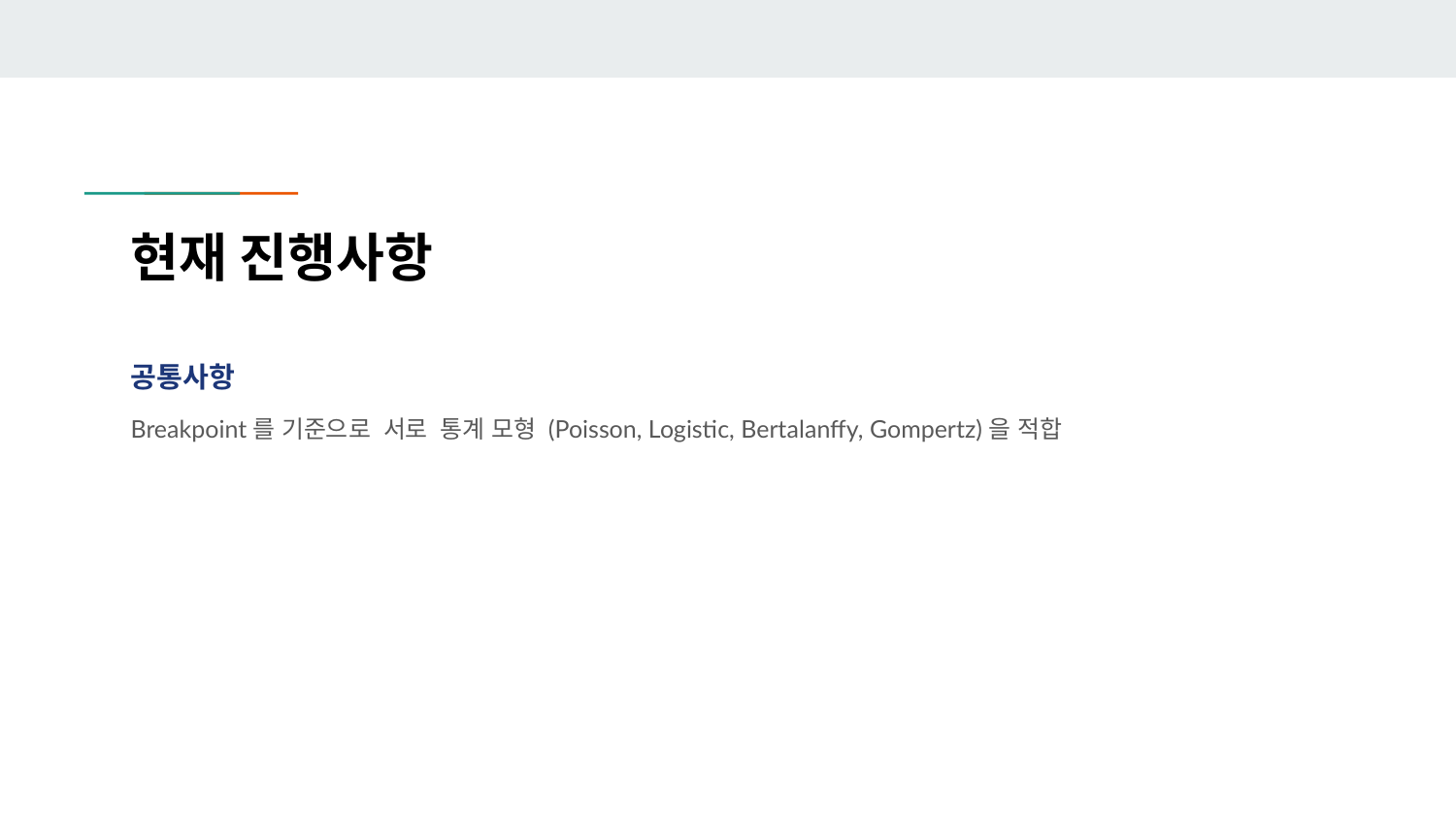

# 현재 진행사항
공통사항
Breakpoint를 기준으로  서로  통계 모형 (Poisson, Logistic, Bertalanffy, Gompertz)을 적합